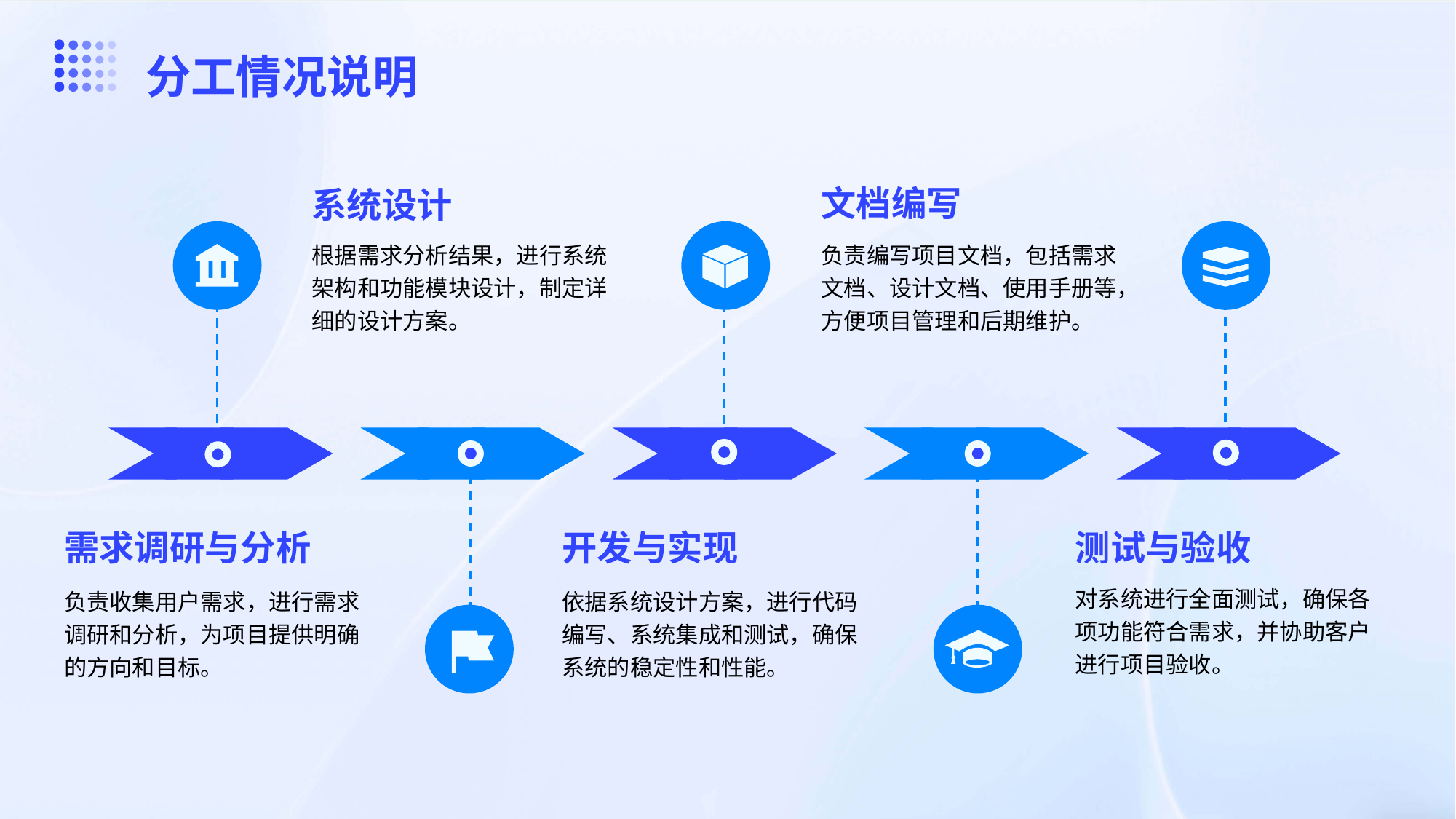

分工情况说明

文档编写
系统设计

根据需求分析结果，进行系统架构和功能模块设计，制定详细的设计方案。

负责编写项目文档，包括需求文档、设计文档、使用手册等，方便项目管理和后期维护。

需求调研与分析
开发与实现
测试与验收
对系统进行全面测试，确保各项功能符合需求，并协助客户进行项目验收。
负责收集用户需求，进行需求调研和分析，为项目提供明确的方向和目标。
依据系统设计方案，进行代码编写、系统集成和测试，确保系统的稳定性和性能。